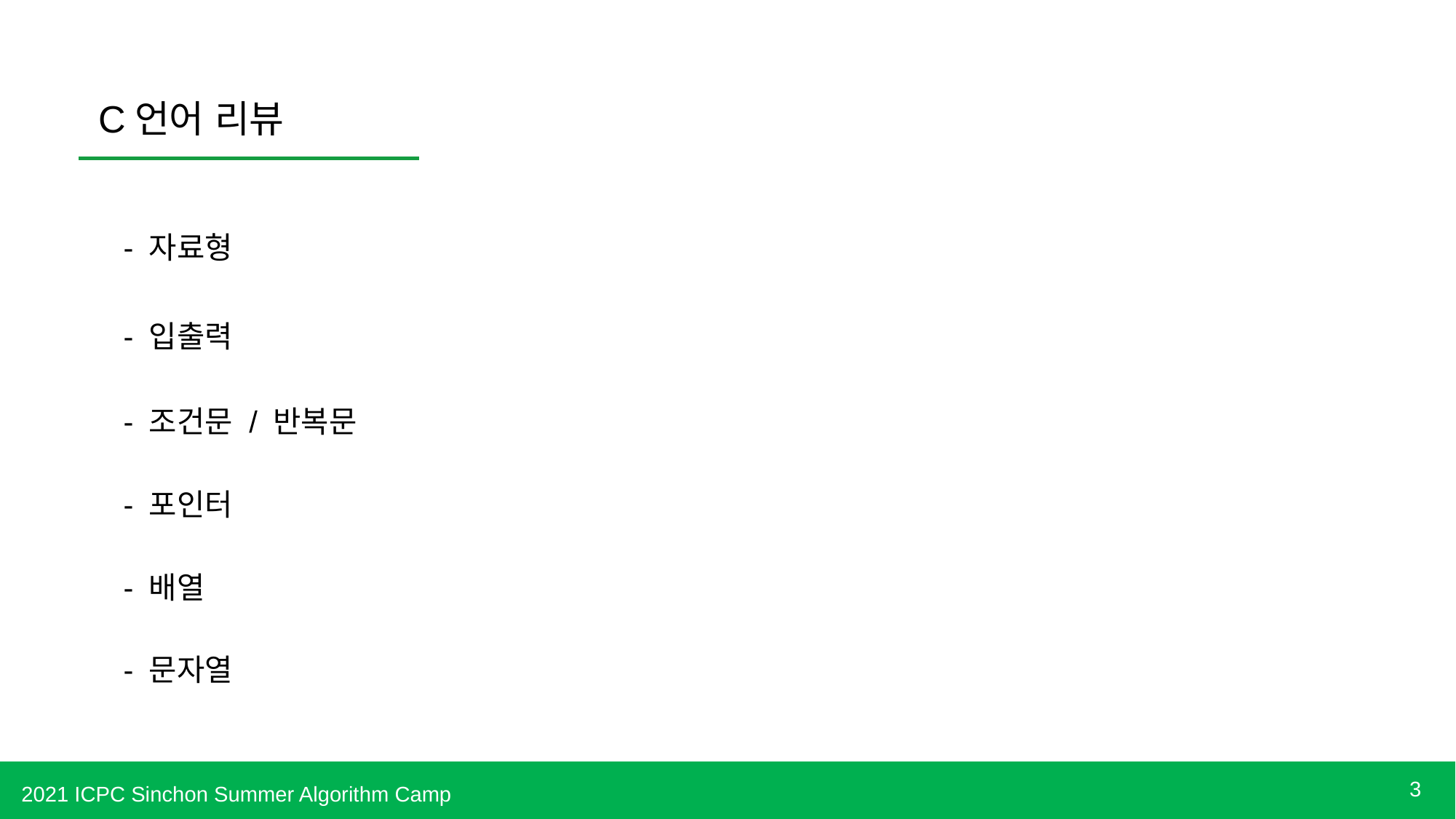

C언어 리뷰
- 자료형
- 입출력
- 조건문 / 반복문
- 포인터
- 배열
- 문자열

3
2021 ICPC Sinchon Summer Algorithm Camp